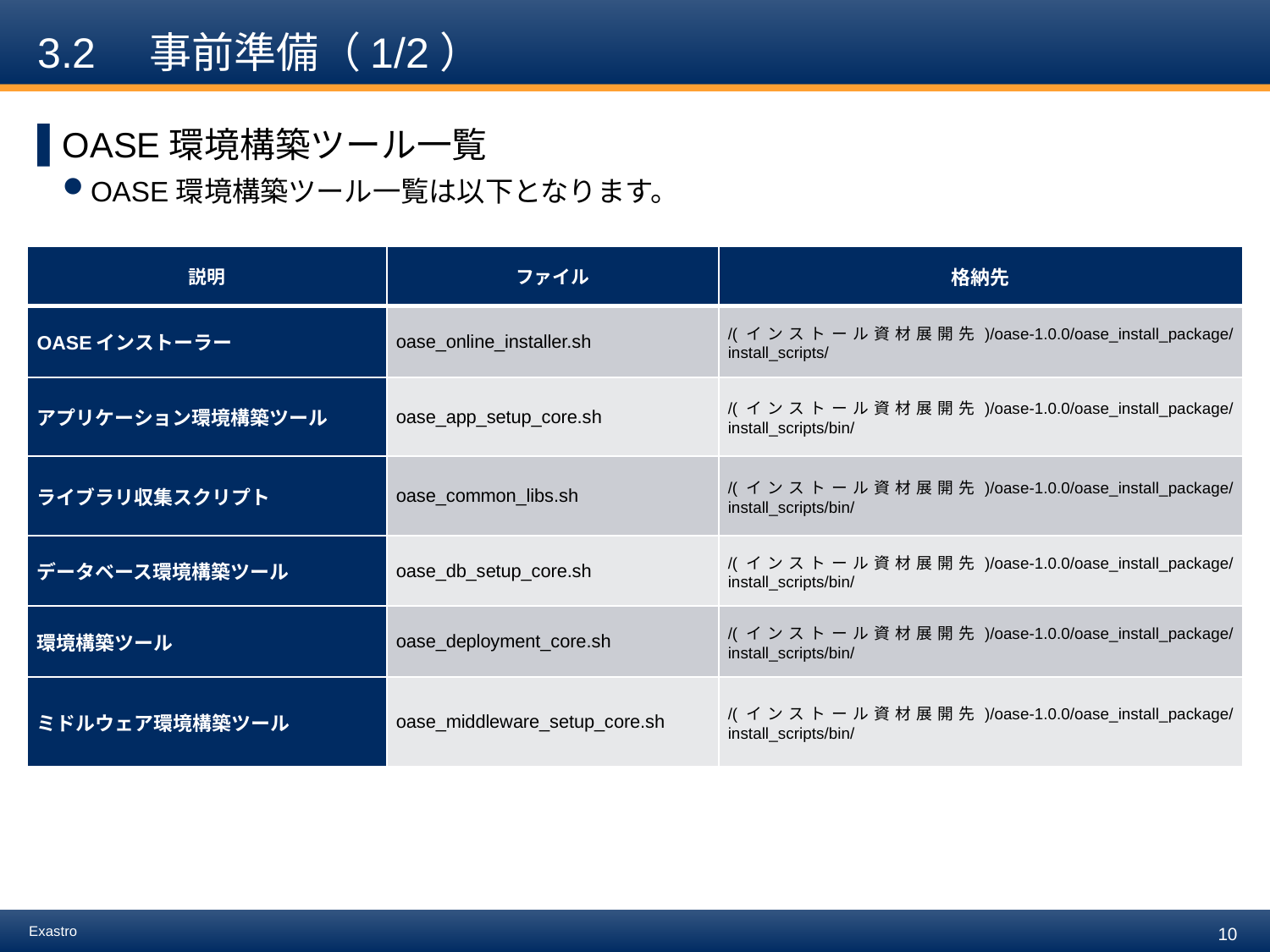

# 3.2　事前準備（1/2）
OASE環境構築ツール一覧
OASE環境構築ツール一覧は以下となります。
| 説明 | ファイル | 格納先 |
| --- | --- | --- |
| OASEインストーラー | oase\_online\_installer.sh | /(インストール資材展開先)/oase-1.0.0/oase\_install\_package/install\_scripts/ |
| アプリケーション環境構築ツール | oase\_app\_setup\_core.sh | /(インストール資材展開先)/oase-1.0.0/oase\_install\_package/install\_scripts/bin/ |
| ライブラリ収集スクリプト | oase\_common\_libs.sh | /(インストール資材展開先)/oase-1.0.0/oase\_install\_package/install\_scripts/bin/ |
| データベース環境構築ツール | oase\_db\_setup\_core.sh | /(インストール資材展開先)/oase-1.0.0/oase\_install\_package/install\_scripts/bin/ |
| 環境構築ツール | oase\_deployment\_core.sh | /(インストール資材展開先)/oase-1.0.0/oase\_install\_package/install\_scripts/bin/ |
| ミドルウェア環境構築ツール | oase\_middleware\_setup\_core.sh | /(インストール資材展開先)/oase-1.0.0/oase\_install\_package/install\_scripts/bin/ |